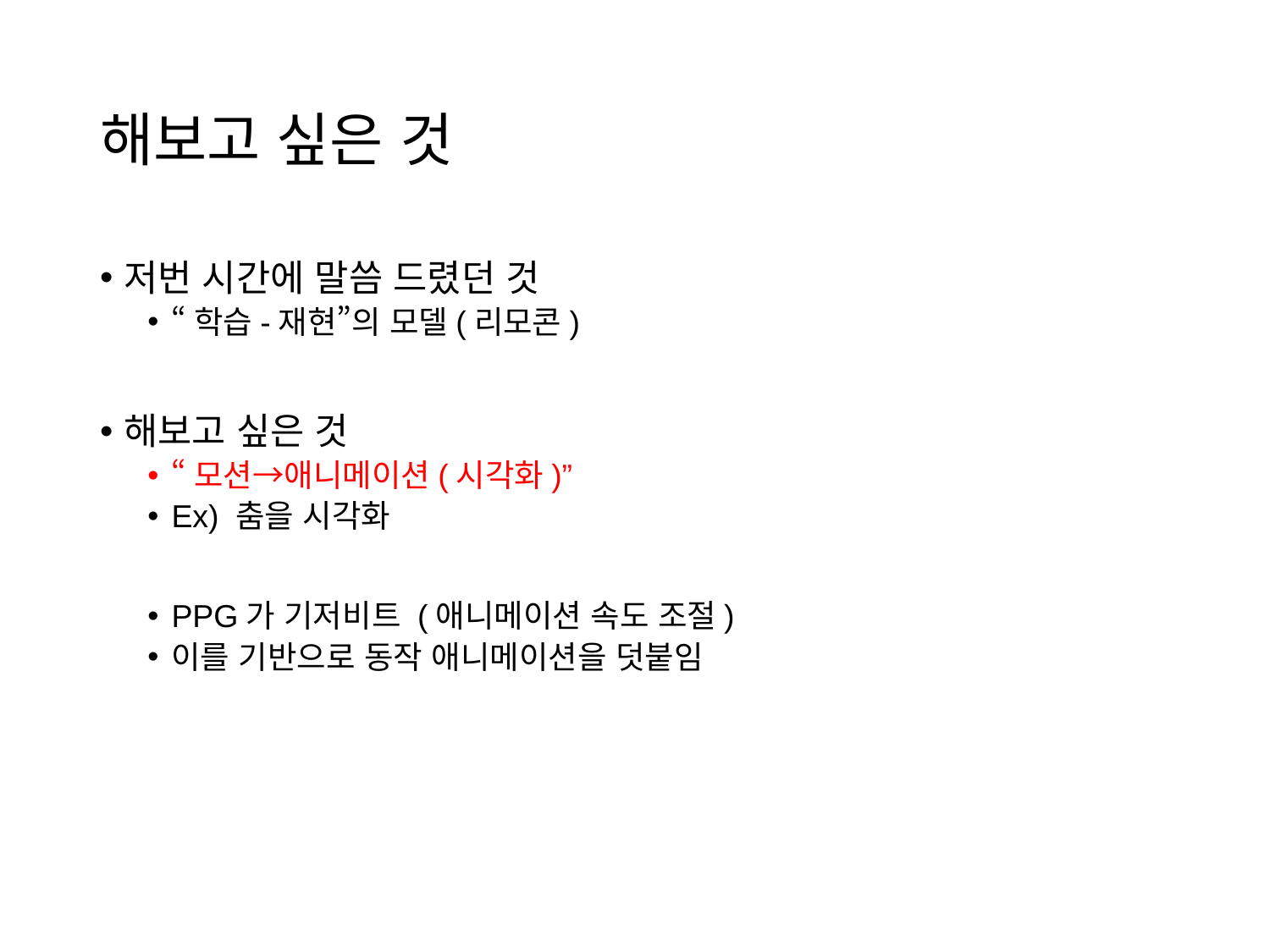

# 해보고 싶은 것
저번 시간에 말씀 드렸던 것
“학습-재현”의 모델(리모콘)

해보고 싶은 것
“모션→애니메이션(시각화)”
Ex) 춤을 시각화

PPG가 기저비트 (애니메이션 속도 조절)
이를 기반으로 동작 애니메이션을 덧붙임